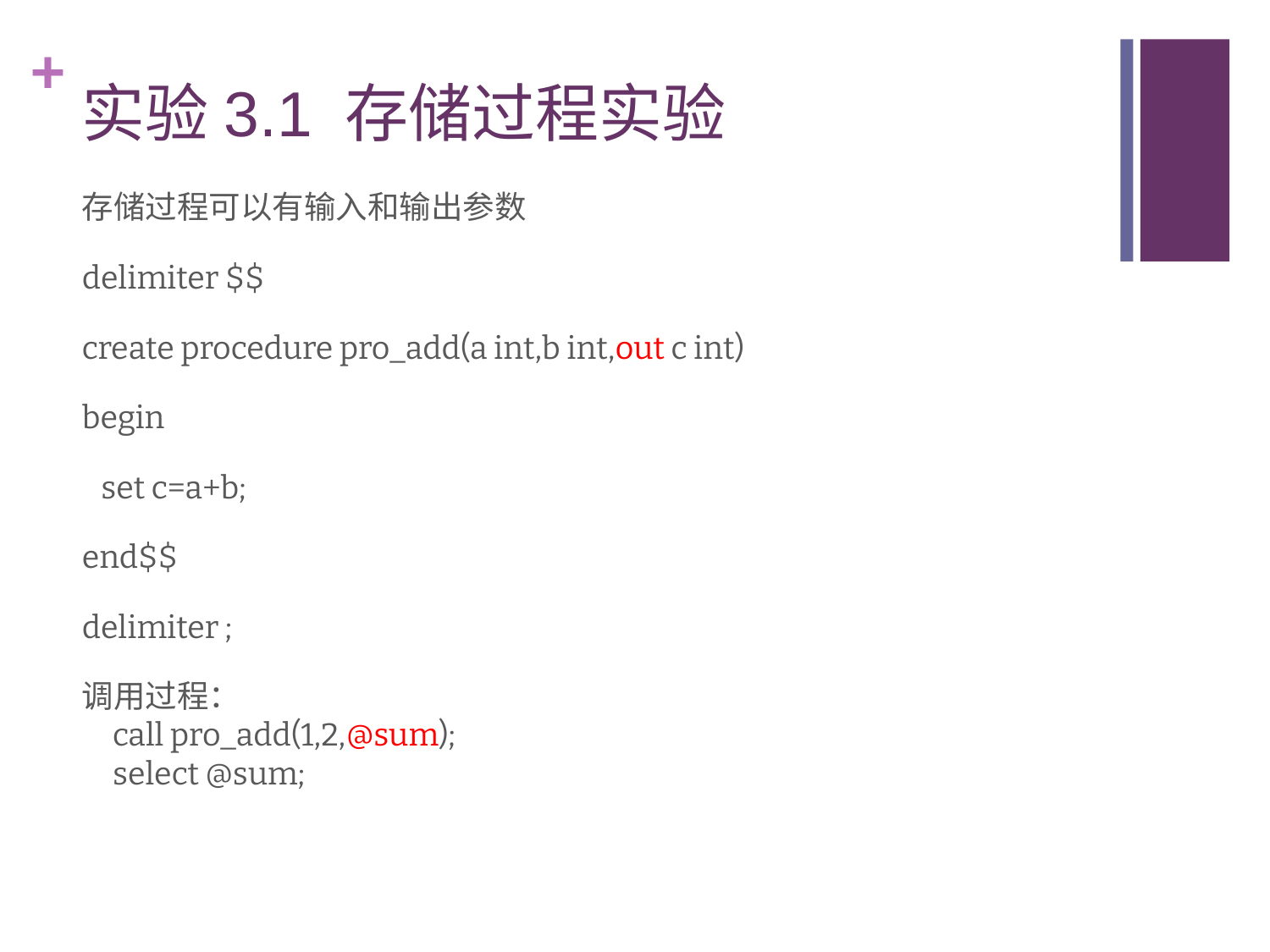

# 实验3.1 存储过程实验
存储过程可以有输入和输出参数
delimiter $$
create procedure pro_add(a int,b int,out c int)
begin
   set c=a+b;
end$$
delimiter ;
调用过程：
call pro_add(1,2,@sum);
select @sum;